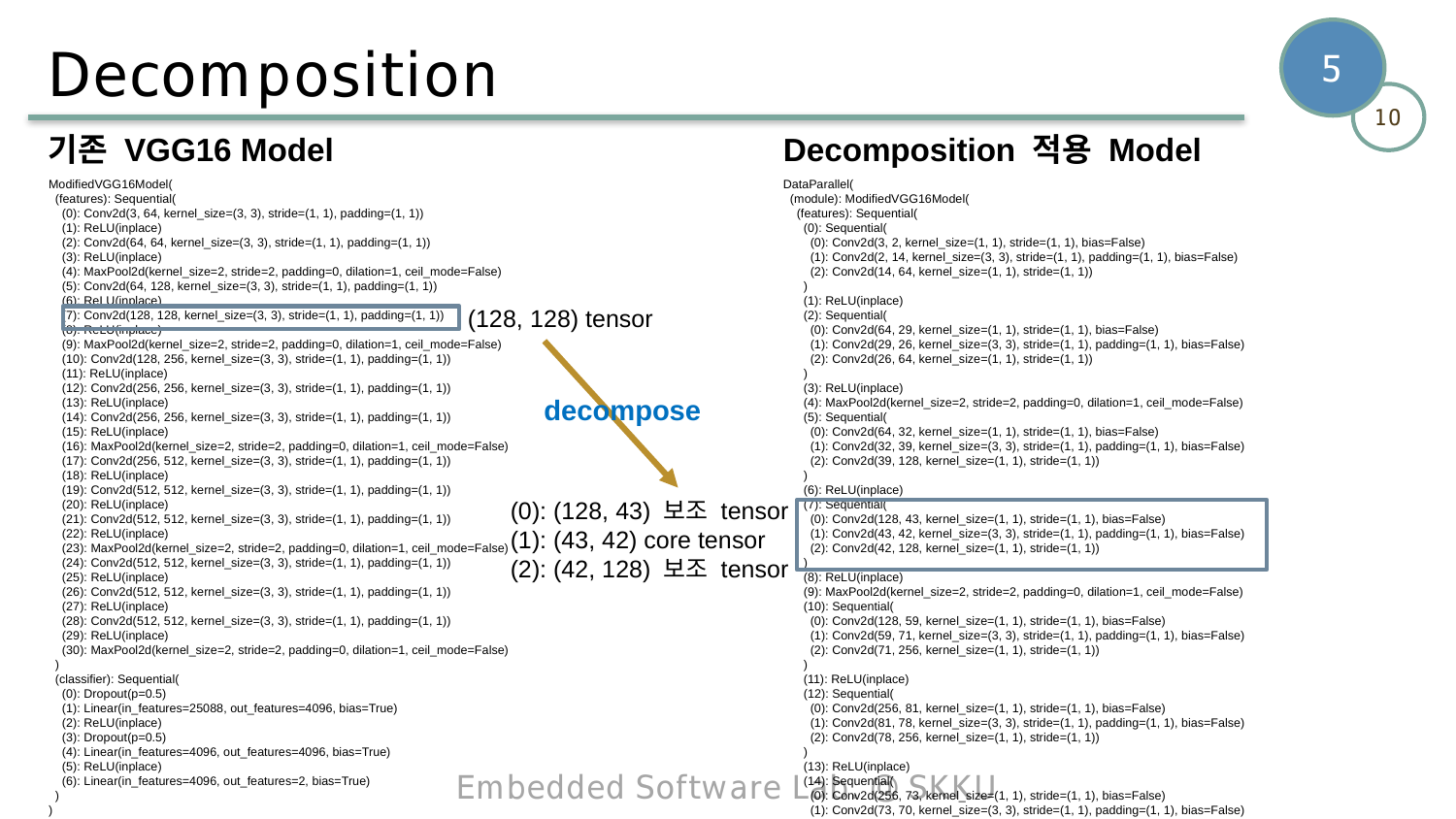

# Decomposition
기존 VGG16 Model
Decomposition 적용 Model
ModifiedVGG16Model(
  (features): Sequential(
    (0): Conv2d(3, 64, kernel_size=(3, 3), stride=(1, 1), padding=(1, 1))
    (1): ReLU(inplace)
    (2): Conv2d(64, 64, kernel_size=(3, 3), stride=(1, 1), padding=(1, 1))
    (3): ReLU(inplace)
    (4): MaxPool2d(kernel_size=2, stride=2, padding=0, dilation=1, ceil_mode=False)
    (5): Conv2d(64, 128, kernel_size=(3, 3), stride=(1, 1), padding=(1, 1))
    (6): ReLU(inplace)
    (7): Conv2d(128, 128, kernel_size=(3, 3), stride=(1, 1), padding=(1, 1))
    (8): ReLU(inplace)
    (9): MaxPool2d(kernel_size=2, stride=2, padding=0, dilation=1, ceil_mode=False)
    (10): Conv2d(128, 256, kernel_size=(3, 3), stride=(1, 1), padding=(1, 1))
    (11): ReLU(inplace)
    (12): Conv2d(256, 256, kernel_size=(3, 3), stride=(1, 1), padding=(1, 1))
    (13): ReLU(inplace)
    (14): Conv2d(256, 256, kernel_size=(3, 3), stride=(1, 1), padding=(1, 1))
    (15): ReLU(inplace)
    (16): MaxPool2d(kernel_size=2, stride=2, padding=0, dilation=1, ceil_mode=False)
    (17): Conv2d(256, 512, kernel_size=(3, 3), stride=(1, 1), padding=(1, 1))
    (18): ReLU(inplace)
    (19): Conv2d(512, 512, kernel_size=(3, 3), stride=(1, 1), padding=(1, 1))
    (20): ReLU(inplace)
    (21): Conv2d(512, 512, kernel_size=(3, 3), stride=(1, 1), padding=(1, 1))
    (22): ReLU(inplace)
    (23): MaxPool2d(kernel_size=2, stride=2, padding=0, dilation=1, ceil_mode=False)
    (24): Conv2d(512, 512, kernel_size=(3, 3), stride=(1, 1), padding=(1, 1))
    (25): ReLU(inplace)
    (26): Conv2d(512, 512, kernel_size=(3, 3), stride=(1, 1), padding=(1, 1))
    (27): ReLU(inplace)
    (28): Conv2d(512, 512, kernel_size=(3, 3), stride=(1, 1), padding=(1, 1))
    (29): ReLU(inplace)
    (30): MaxPool2d(kernel_size=2, stride=2, padding=0, dilation=1, ceil_mode=False)
  )
  (classifier): Sequential(
    (0): Dropout(p=0.5)
    (1): Linear(in_features=25088, out_features=4096, bias=True)
    (2): ReLU(inplace)
    (3): Dropout(p=0.5)
    (4): Linear(in_features=4096, out_features=4096, bias=True)
    (5): ReLU(inplace)
    (6): Linear(in_features=4096, out_features=2, bias=True)
  )
)
DataParallel(
  (module): ModifiedVGG16Model(
    (features): Sequential(
      (0): Sequential(
        (0): Conv2d(3, 2, kernel_size=(1, 1), stride=(1, 1), bias=False)
        (1): Conv2d(2, 14, kernel_size=(3, 3), stride=(1, 1), padding=(1, 1), bias=False)
        (2): Conv2d(14, 64, kernel_size=(1, 1), stride=(1, 1))
      )
      (1): ReLU(inplace)
      (2): Sequential(
        (0): Conv2d(64, 29, kernel_size=(1, 1), stride=(1, 1), bias=False)
        (1): Conv2d(29, 26, kernel_size=(3, 3), stride=(1, 1), padding=(1, 1), bias=False)
        (2): Conv2d(26, 64, kernel_size=(1, 1), stride=(1, 1))
      )
      (3): ReLU(inplace)
      (4): MaxPool2d(kernel_size=2, stride=2, padding=0, dilation=1, ceil_mode=False)
      (5): Sequential(
        (0): Conv2d(64, 32, kernel_size=(1, 1), stride=(1, 1), bias=False)
        (1): Conv2d(32, 39, kernel_size=(3, 3), stride=(1, 1), padding=(1, 1), bias=False)
        (2): Conv2d(39, 128, kernel_size=(1, 1), stride=(1, 1))
      )
      (6): ReLU(inplace)
      (7): Sequential(
        (0): Conv2d(128, 43, kernel_size=(1, 1), stride=(1, 1), bias=False)
        (1): Conv2d(43, 42, kernel_size=(3, 3), stride=(1, 1), padding=(1, 1), bias=False)
        (2): Conv2d(42, 128, kernel_size=(1, 1), stride=(1, 1))
      )
      (8): ReLU(inplace)
      (9): MaxPool2d(kernel_size=2, stride=2, padding=0, dilation=1, ceil_mode=False)
      (10): Sequential(
        (0): Conv2d(128, 59, kernel_size=(1, 1), stride=(1, 1), bias=False)
        (1): Conv2d(59, 71, kernel_size=(3, 3), stride=(1, 1), padding=(1, 1), bias=False)
        (2): Conv2d(71, 256, kernel_size=(1, 1), stride=(1, 1))
      )
      (11): ReLU(inplace)
      (12): Sequential(
        (0): Conv2d(256, 81, kernel_size=(1, 1), stride=(1, 1), bias=False)
        (1): Conv2d(81, 78, kernel_size=(3, 3), stride=(1, 1), padding=(1, 1), bias=False)
        (2): Conv2d(78, 256, kernel_size=(1, 1), stride=(1, 1))
      )
      (13): ReLU(inplace)
      (14): Sequential(
        (0): Conv2d(256, 73, kernel_size=(1, 1), stride=(1, 1), bias=False)
        (1): Conv2d(73, 70, kernel_size=(3, 3), stride=(1, 1), padding=(1, 1), bias=False)
        (2): Conv2d(70, 256, kernel_size=(1, 1), stride=(1, 1))
      )
      (15): ReLU(inplace)
      (16): MaxPool2d(kernel_size=2, stride=2, padding=0, dilation=1, ceil_mode=False)
      (17): Sequential(
        (0): Conv2d(256, 110, kernel_size=(1, 1), stride=(1, 1), bias=False)
        (1): Conv2d(110, 131, kernel_size=(3, 3), stride=(1, 1), padding=(1, 1), bias=False)
        (2): Conv2d(131, 512, kernel_size=(1, 1), stride=(1, 1))
      )
      (18): ReLU(inplace)
      (19): Sequential(
        (0): Conv2d(512, 148, kernel_size=(1, 1), stride=(1, 1), bias=False)
        (1): Conv2d(148, 138, kernel_size=(3, 3), stride=(1, 1), padding=(1, 1), bias=False)
        (2): Conv2d(138, 512, kernel_size=(1, 1), stride=(1, 1))
      )
      (20): ReLU(inplace)
      (21): Sequential(
        (0): Conv2d(512, 132, kernel_size=(1, 1), stride=(1, 1), bias=False)
        (1): Conv2d(132, 121, kernel_size=(3, 3), stride=(1, 1), padding=(1, 1), bias=False)
        (2): Conv2d(121, 512, kernel_size=(1, 1), stride=(1, 1))
      )
      (22): ReLU(inplace)
      (23): MaxPool2d(kernel_size=2, stride=2, padding=0, dilation=1, ceil_mode=False)
      (24): Sequential(
        (0): Conv2d(512, 157, kernel_size=(1, 1), stride=(1, 1), bias=False)
        (1): Conv2d(157, 144, kernel_size=(3, 3), stride=(1, 1), padding=(1, 1), bias=False)
        (2): Conv2d(144, 512, kernel_size=(1, 1), stride=(1, 1))
      )
      (25): ReLU(inplace)
      (26): Sequential(
        (0): Conv2d(512, 149, kernel_size=(1, 1), stride=(1, 1), bias=False)
        (1): Conv2d(149, 147, kernel_size=(3, 3), stride=(1, 1), padding=(1, 1), bias=False)
        (2): Conv2d(147, 512, kernel_size=(1, 1), stride=(1, 1))
      )
      (27): ReLU(inplace)
      (28): Sequential(
        (0): Conv2d(512, 155, kernel_size=(1, 1), stride=(1, 1), bias=False)
        (1): Conv2d(155, 152, kernel_size=(3, 3), stride=(1, 1), padding=(1, 1), bias=False)
        (2): Conv2d(152, 512, kernel_size=(1, 1), stride=(1, 1))
      )
      (29): ReLU(inplace)
      (30): MaxPool2d(kernel_size=2, stride=2, padding=0, dilation=1, ceil_mode=False)
    )
    (classifier): Sequential(
      (0): Dropout(p=0.5)
      (1): Linear(in_features=25088, out_features=4096, bias=True)
      (2): ReLU(inplace)
      (3): Dropout(p=0.5)
      (4): Linear(in_features=4096, out_features=4096, bias=True)
      (5): ReLU(inplace)
      (6): Linear(in_features=4096, out_features=2, bias=True)
    )
  )
)
(128, 128) tensor

decompose
(0): (128, 43) 보조 tensor
(1): (43, 42) core tensor
(2): (42, 128) 보조 tensor